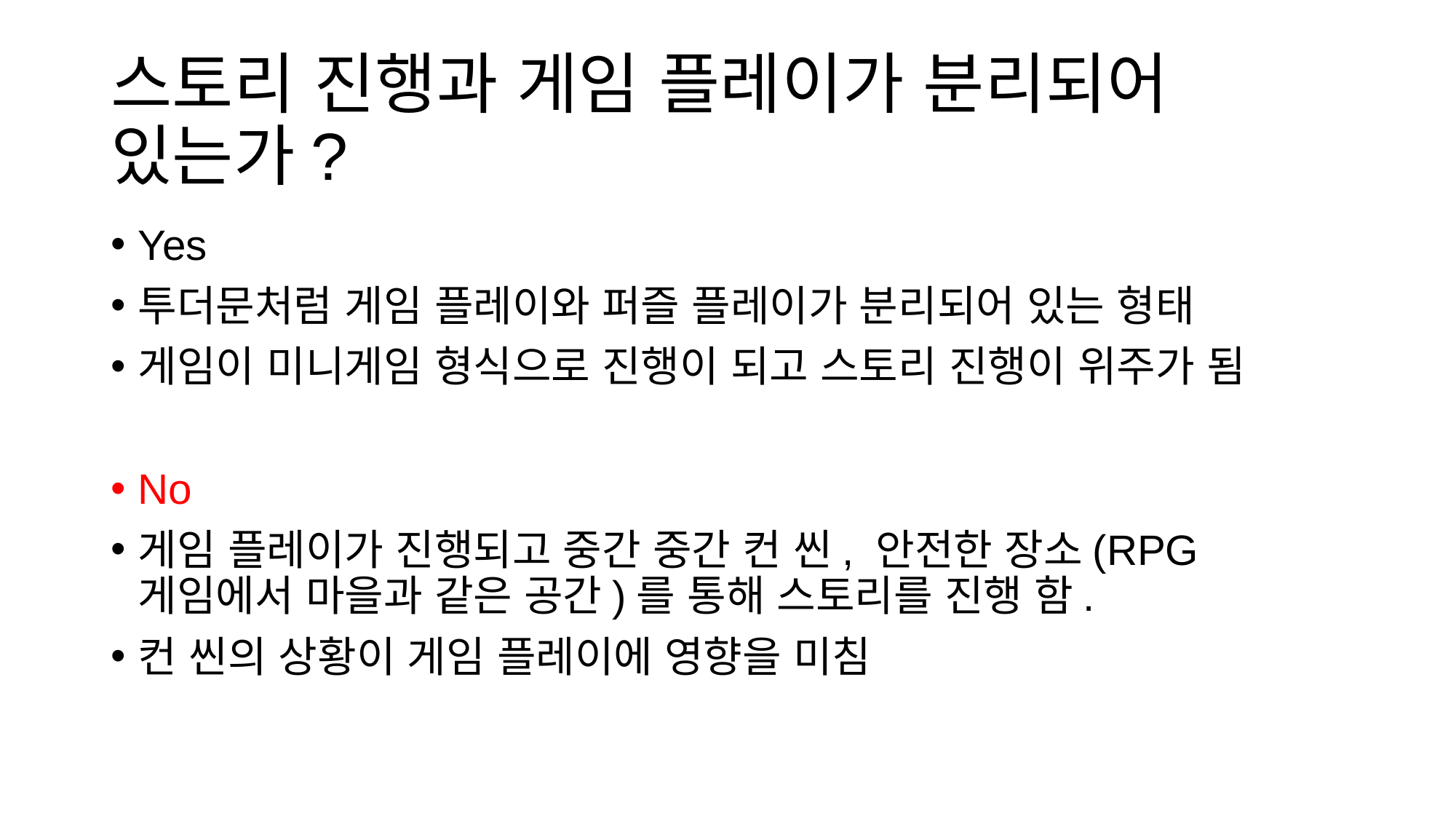

# 스토리 진행과 게임 플레이가 분리되어 있는가?
Yes
투더문처럼 게임 플레이와 퍼즐 플레이가 분리되어 있는 형태
게임이 미니게임 형식으로 진행이 되고 스토리 진행이 위주가 됨

No
게임 플레이가 진행되고 중간 중간 컨 씬, 안전한 장소(RPG 게임에서 마을과 같은 공간)를 통해 스토리를 진행 함.
컨 씬의 상황이 게임 플레이에 영향을 미침